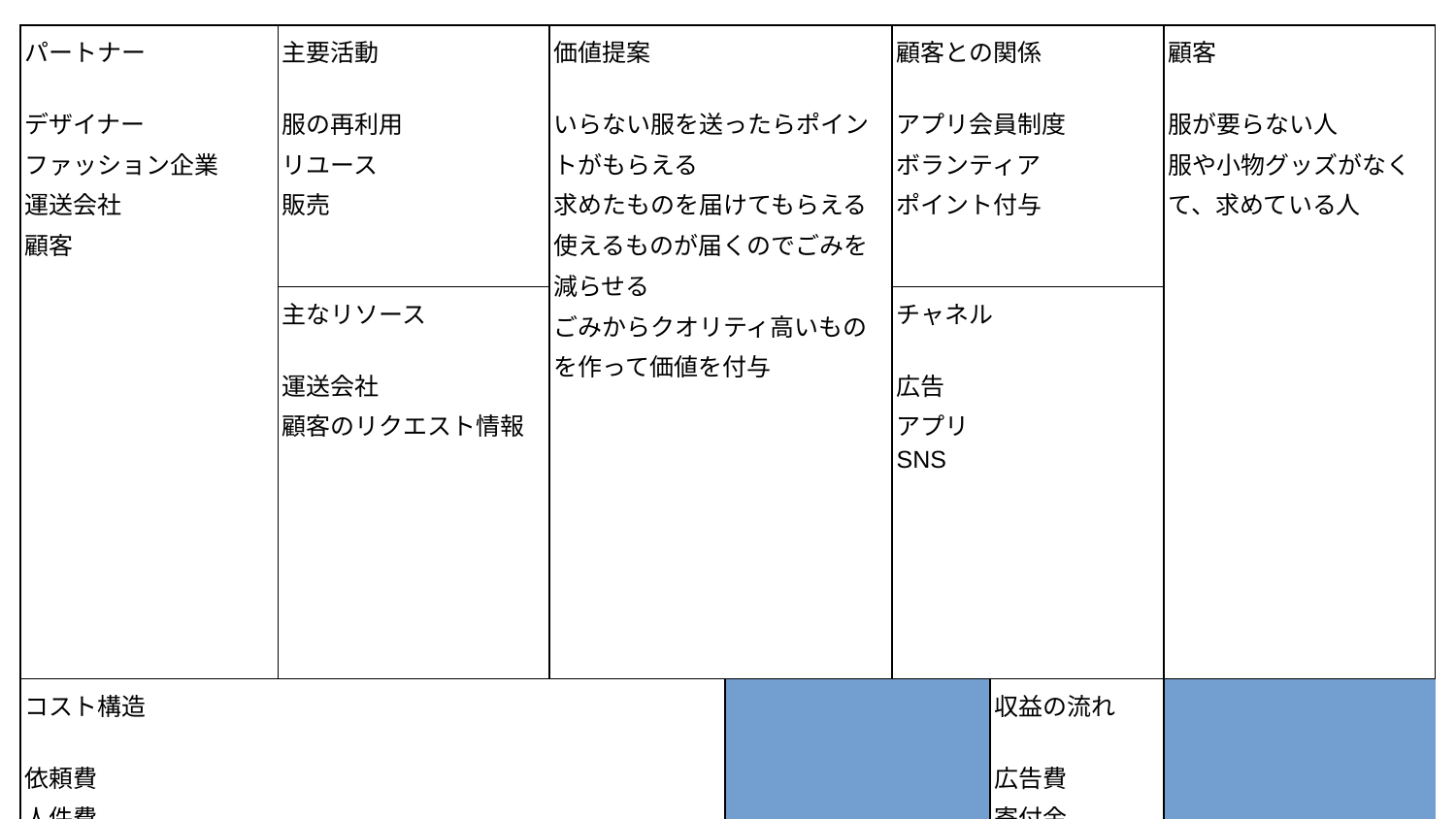

| パートナー デザイナー ファッション企業 運送会社 顧客 |  | 主要活動 服の再利用 リユース 販売 |  | 価値提案 いらない服を送ったらポイントがもらえる 求めたものを届けてもらえる 使えるものが届くのでごみを減らせる ごみからクオリティ高いものを作って価値を付与 |  | 顧客との関係 アプリ会員制度 ボランティア ポイント付与 |  | 顧客 服が要らない人 服や小物グッズがなくて、求めている人 |  |
| --- | --- | --- | --- | --- | --- | --- | --- | --- | --- |
|  |  | 主なリソース 運送会社 顧客のリクエスト情報 |  |  |  | チャネル 広告 アプリ SNS |  |  |  |
| コスト構造 依頼費 人件費 運送費 広告費 サーバー管理費 |  |  |  |  | 収益の流れ 広告費 寄付金 企業協賛費 販売利益 |  |  |  |  |